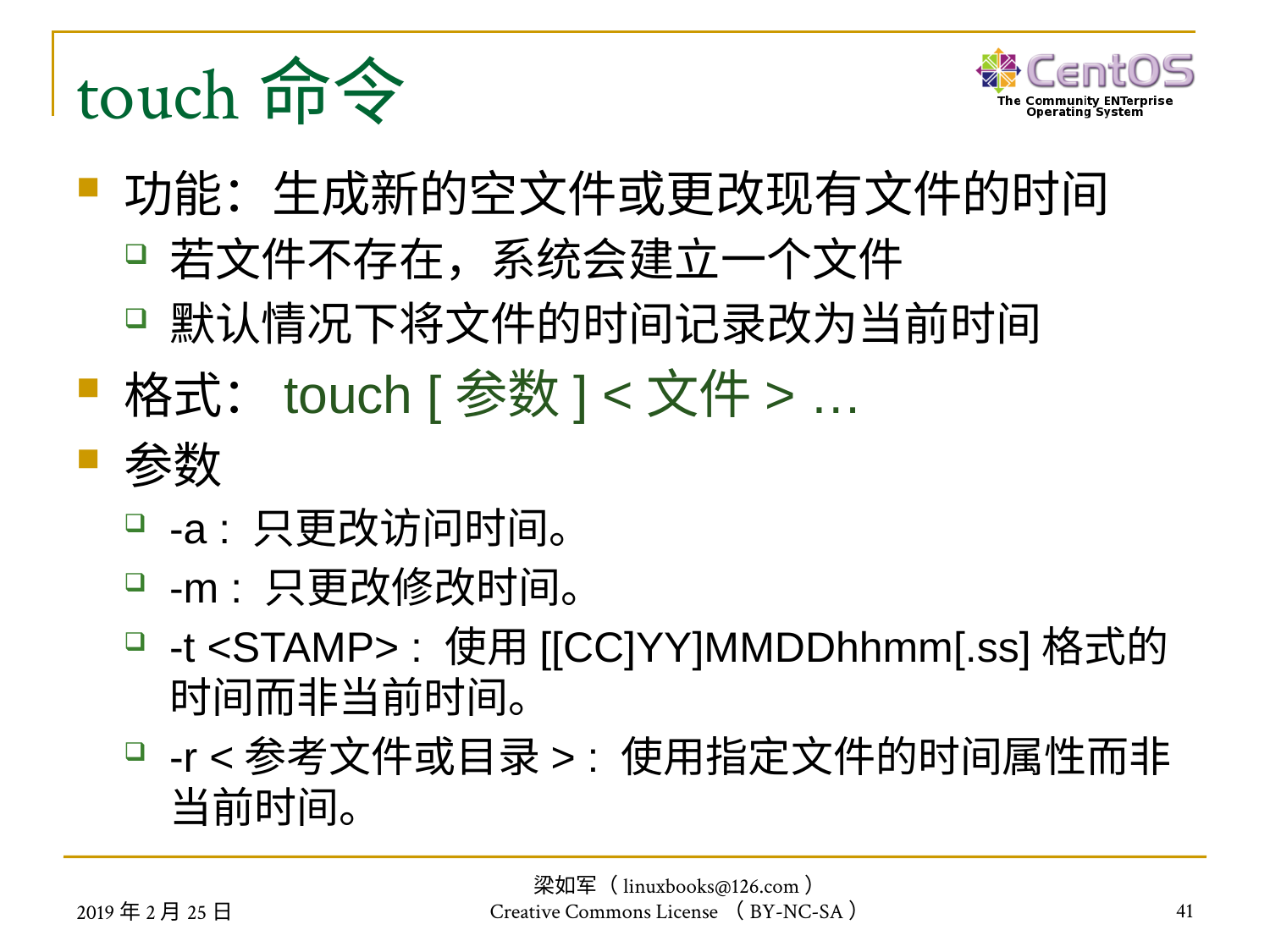

# touch命令
功能：生成新的空文件或更改现有文件的时间
若文件不存在，系统会建立一个文件
默认情况下将文件的时间记录改为当前时间
格式：touch [参数] <文件> …
参数
-a : 只更改访问时间。
-m : 只更改修改时间。
-t <STAMP> : 使用[[CC]YY]MMDDhhmm[.ss]格式的时间而非当前时间。
-r <参考文件或目录> : 使用指定文件的时间属性而非当前时间。
梁如军（linuxbooks@126.com）
Creative Commons License（BY-NC-SA）
2019年2月25日
41